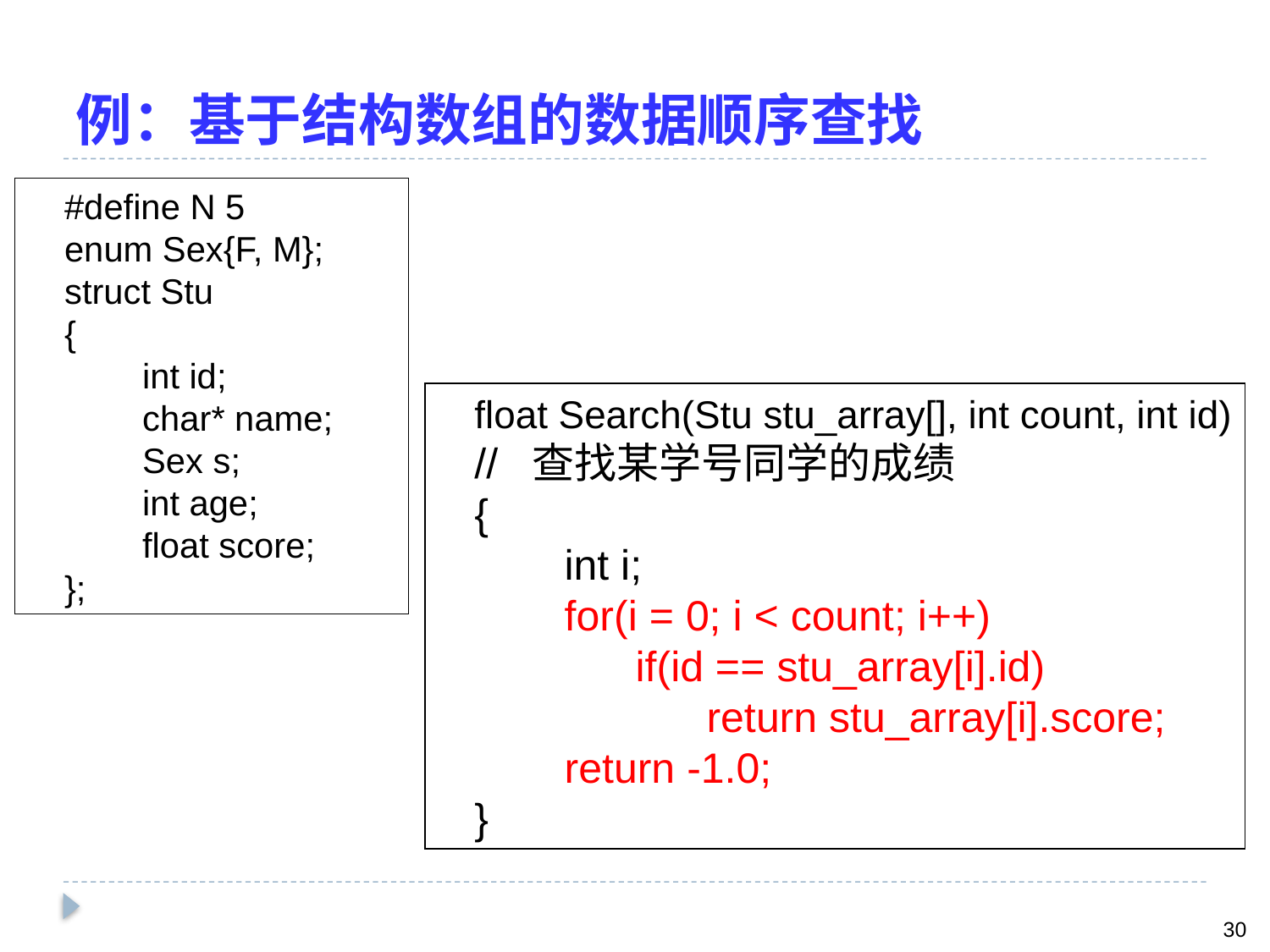

# 例：基于结构数组的数据顺序查找
#define N 5
enum Sex{F, M};
struct Stu
{
        int id;
        char* name;
        Sex s;
        int age;
        float score;
};
float Search(Stu stu_array[], int count, int id)
//  查找某学号同学的成绩
{
	int i;
	for(i = 0; i < count; i++)
	      if(id == stu_array[i].id)
	            return stu_array[i].score;
	return -1.0;
}
30